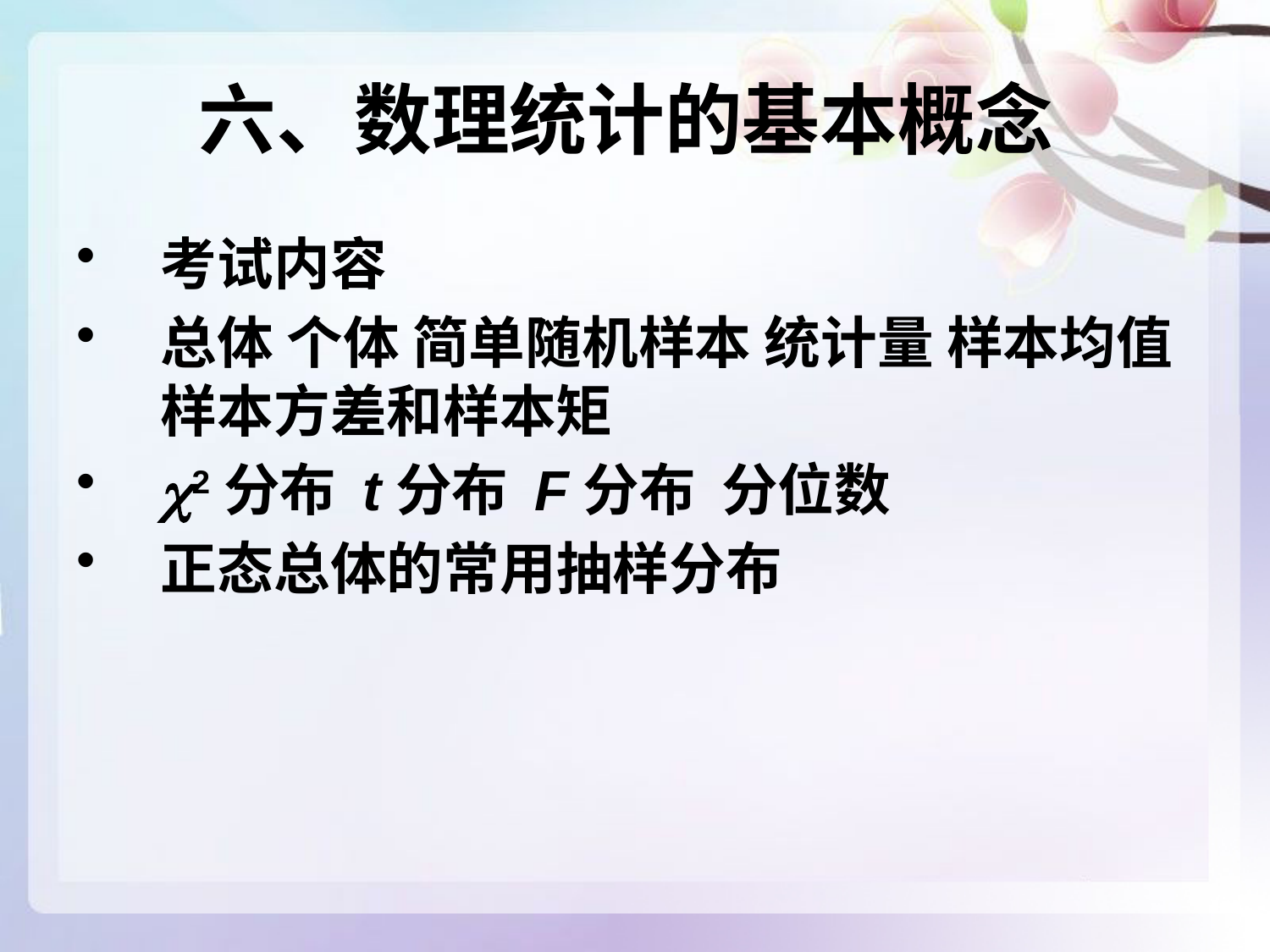

# 六、数理统计的基本概念
考试内容
总体 个体 简单随机样本 统计量 样本均值 样本方差和样本矩
χ2分布 t分布 F分布  分位数
正态总体的常用抽样分布